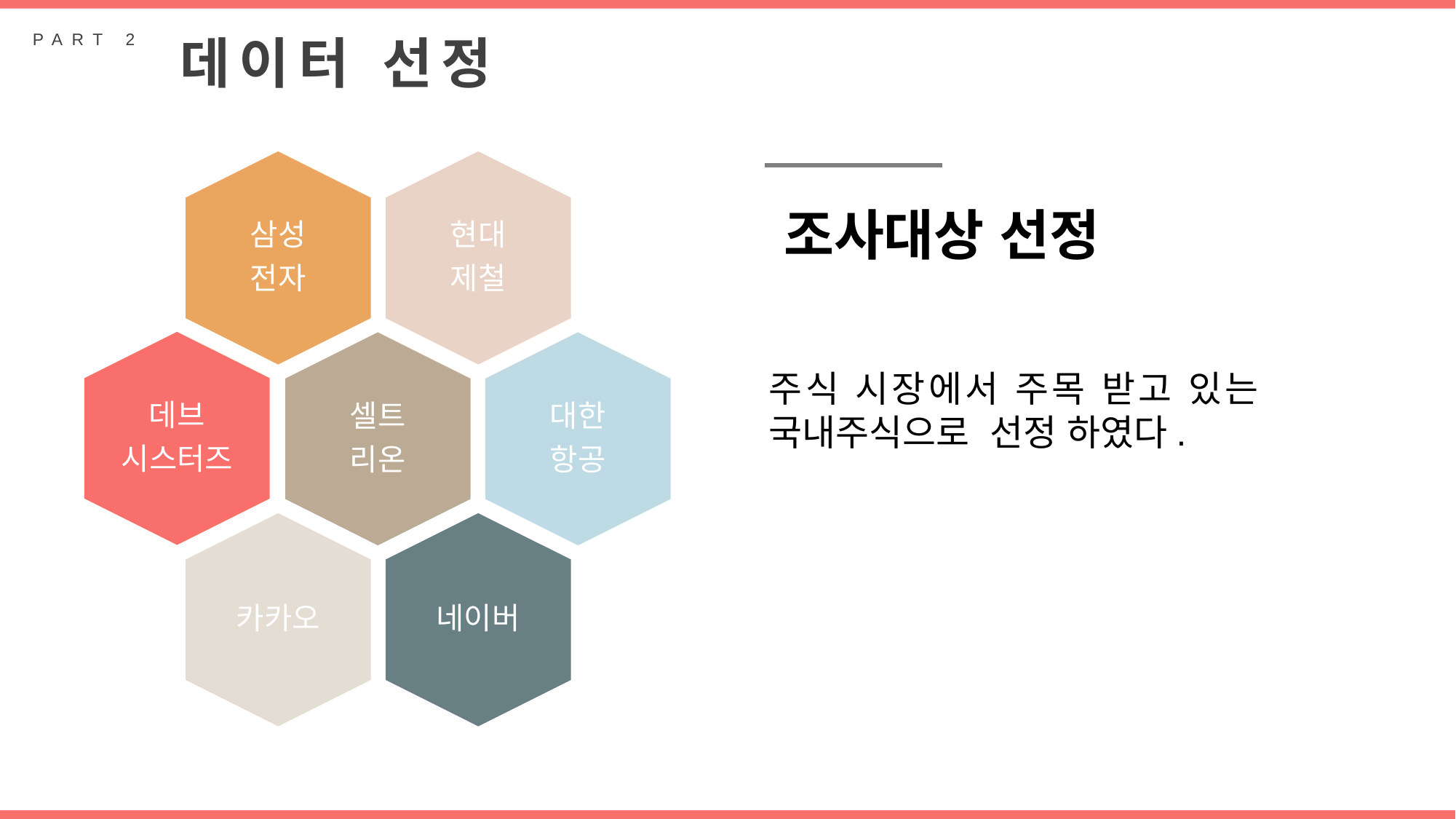

PART 2
데이터 선정
삼성
전자
현대
제철
데브
시스터즈
셀트
리온
대한
항공

카카오
네이버
조사대상 선정
주식 시장에서 주목 받고 있는 국내주식으로  선정 하였다.